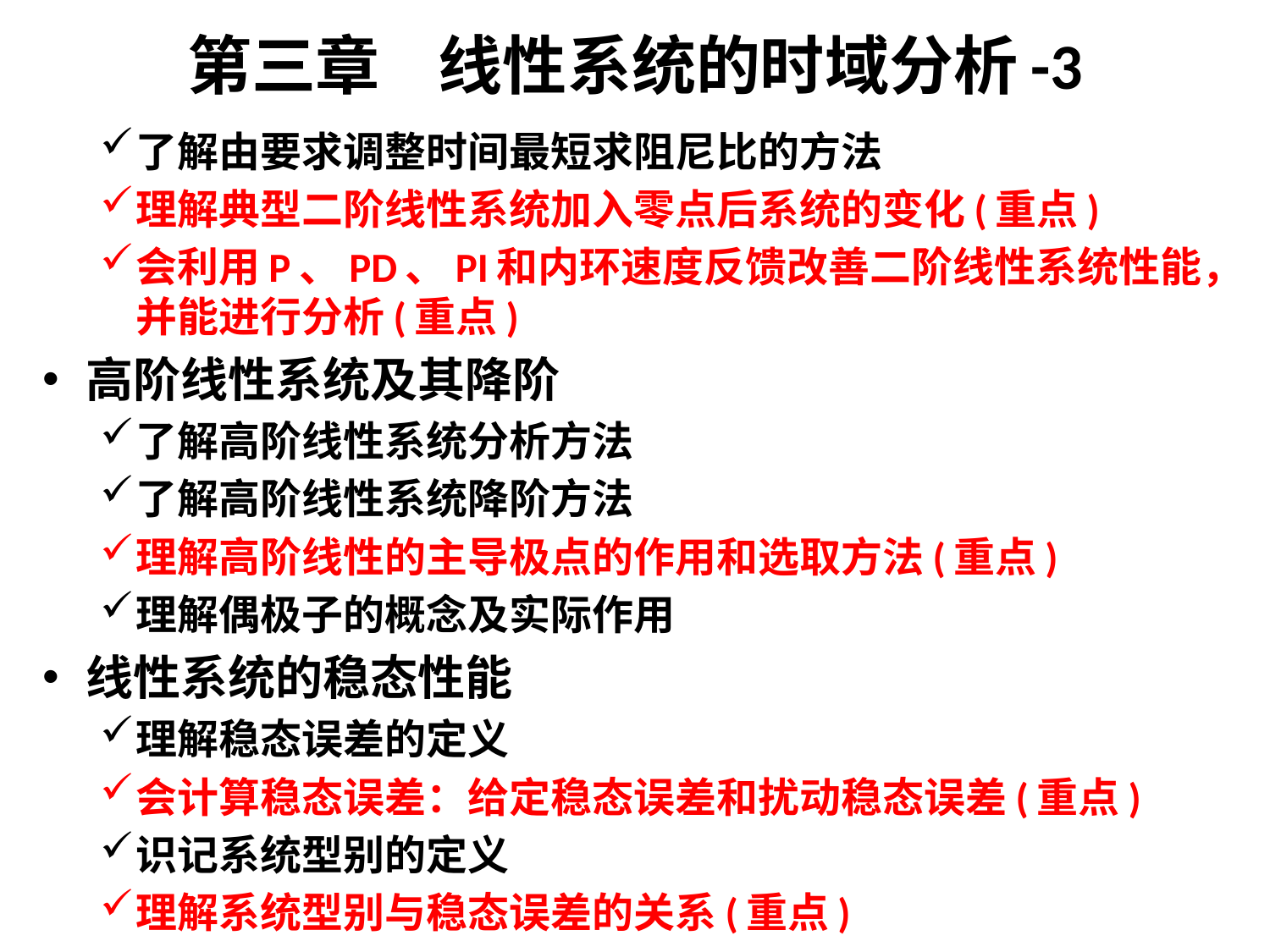

# 第三章    线性系统的时域分析-3
了解由要求调整时间最短求阻尼比的方法
理解典型二阶线性系统加入零点后系统的变化(重点)
会利用P、PD、PI和内环速度反馈改善二阶线性系统性能，并能进行分析(重点)
高阶线性系统及其降阶
了解高阶线性系统分析方法
了解高阶线性系统降阶方法
理解高阶线性的主导极点的作用和选取方法(重点)
理解偶极子的概念及实际作用
线性系统的稳态性能
理解稳态误差的定义
会计算稳态误差：给定稳态误差和扰动稳态误差(重点)
识记系统型别的定义
理解系统型别与稳态误差的关系(重点)